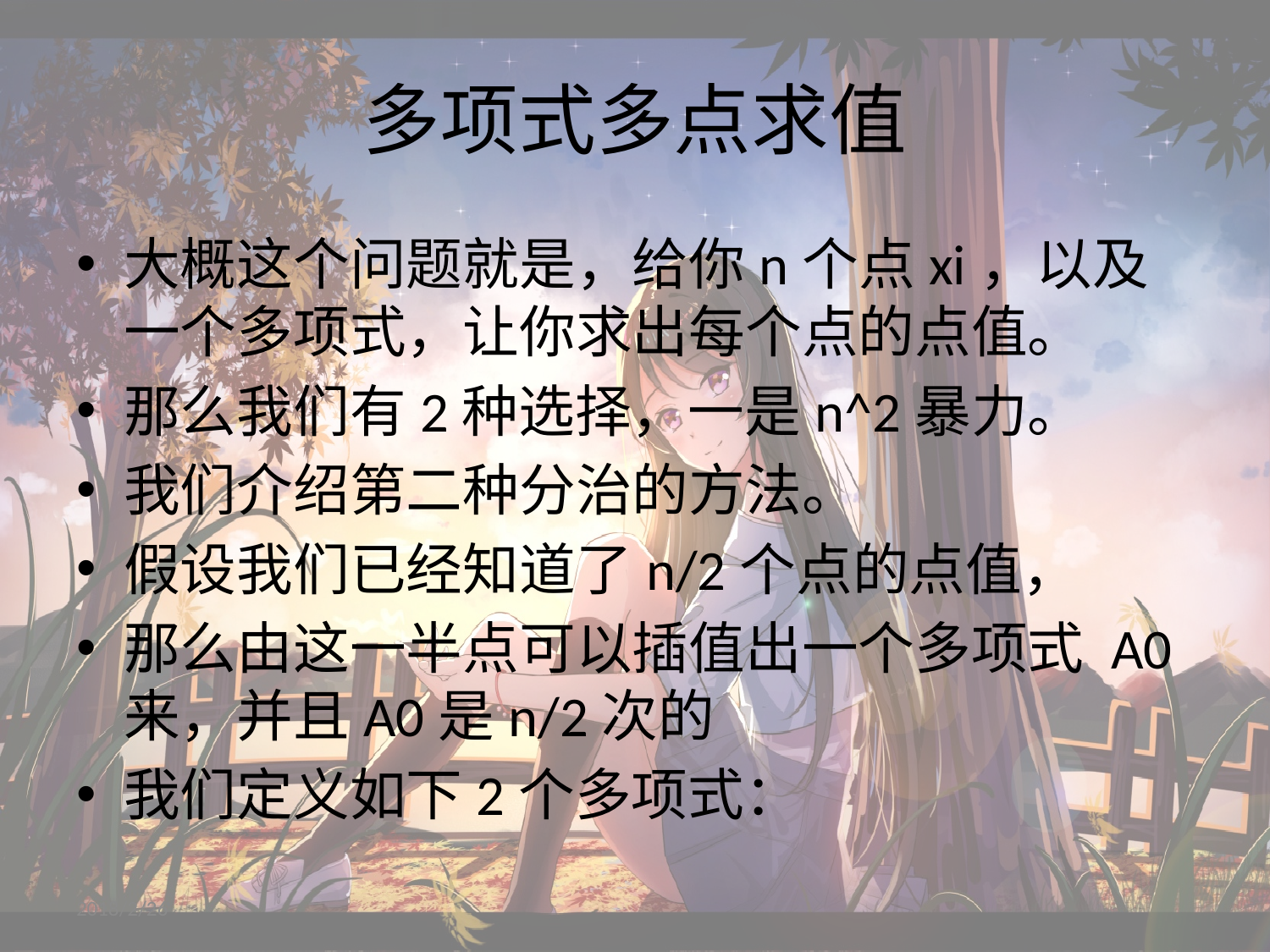

# 多项式多点求值
大概这个问题就是，给你n个点xi，以及一个多项式，让你求出每个点的点值。
那么我们有2种选择，一是n^2暴力。
我们介绍第二种分治的方法。
假设我们已经知道了n/2个点的点值，
那么由这一半点可以插值出一个多项式 A0来，并且A0是n/2次的
我们定义如下2个多项式：

2018/2/26